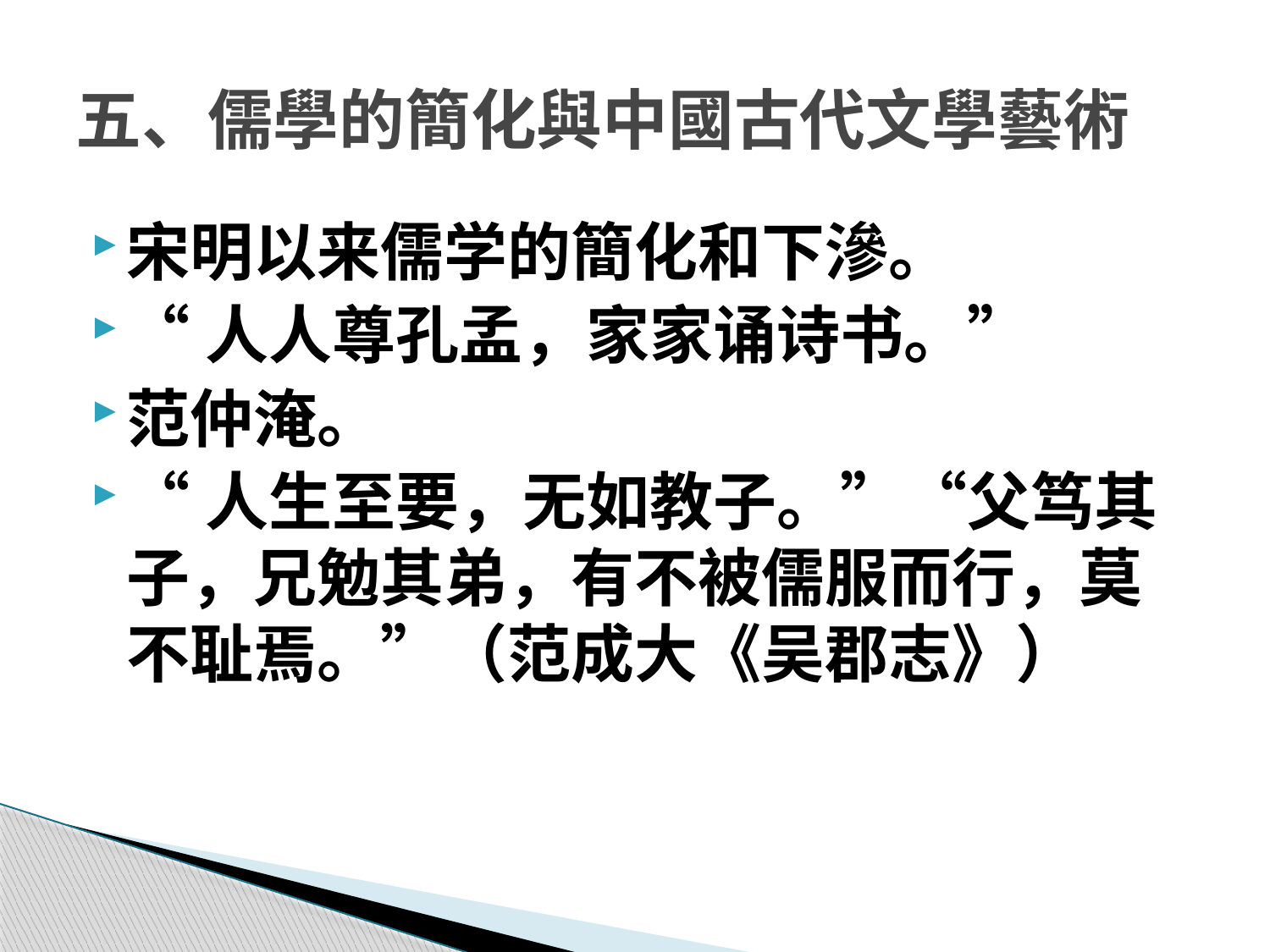

# 五、儒學的簡化與中國古代文學藝術
宋明以来儒学的簡化和下滲。
“人人尊孔孟，家家诵诗书。”
范仲淹。
“人生至要，无如教子。”“父笃其子，兄勉其弟，有不被儒服而行，莫不耻焉。”（范成大《吴郡志》）